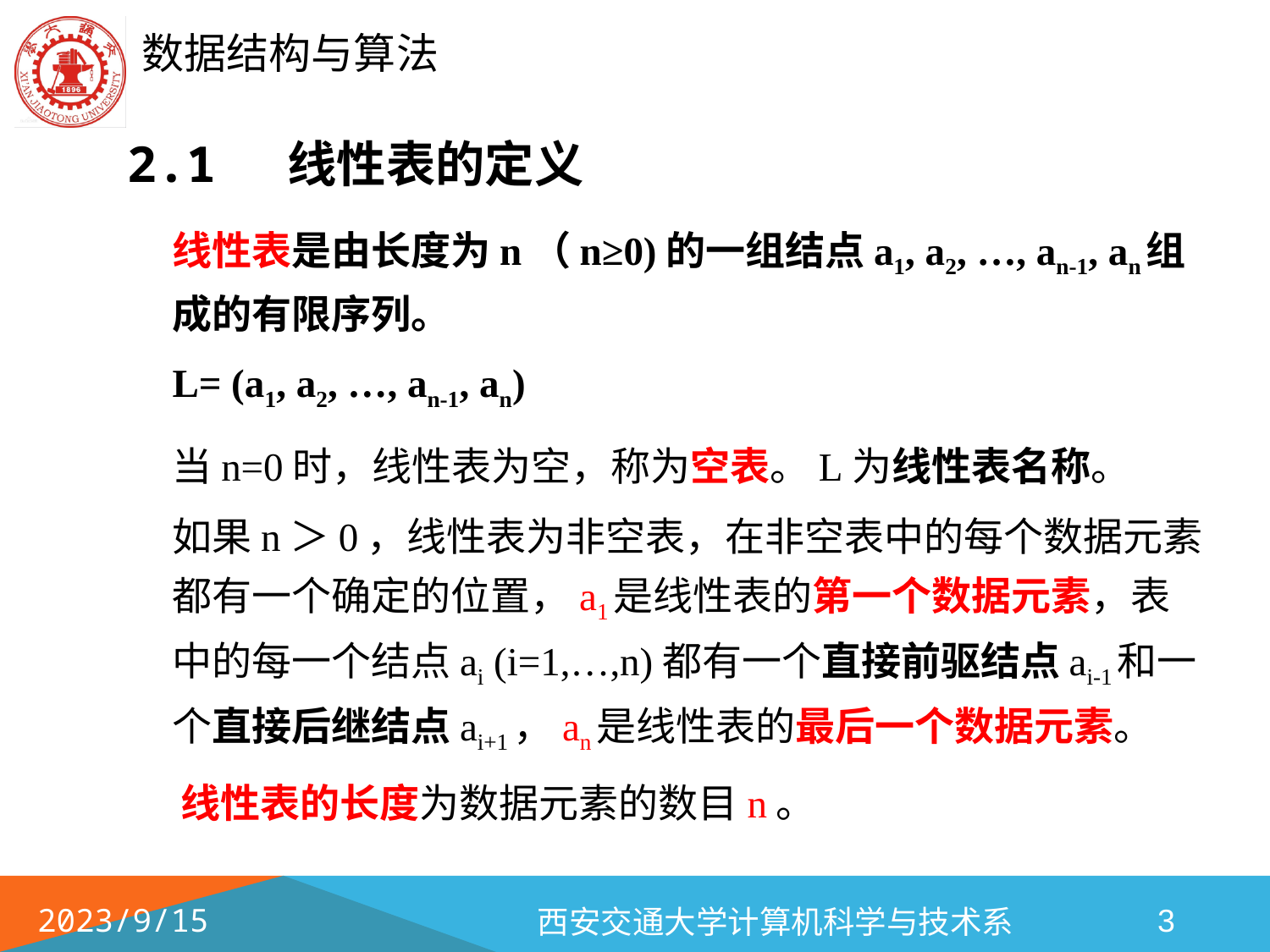

# 2.1  线性表的定义
	线性表是由长度为n（n≥0)的一组结点a1, a2, …, an-1, an组成的有限序列。
    			L= (a1, a2, …, an-1, an)
	当n=0时，线性表为空，称为空表。L为线性表名称。
	如果n＞0，线性表为非空表，在非空表中的每个数据元素都有一个确定的位置，a1是线性表的第一个数据元素，表中的每一个结点ai (i=1,…,n)都有一个直接前驱结点ai-1和一个直接后继结点ai+1，an是线性表的最后一个数据元素。
     线性表的长度为数据元素的数目n。